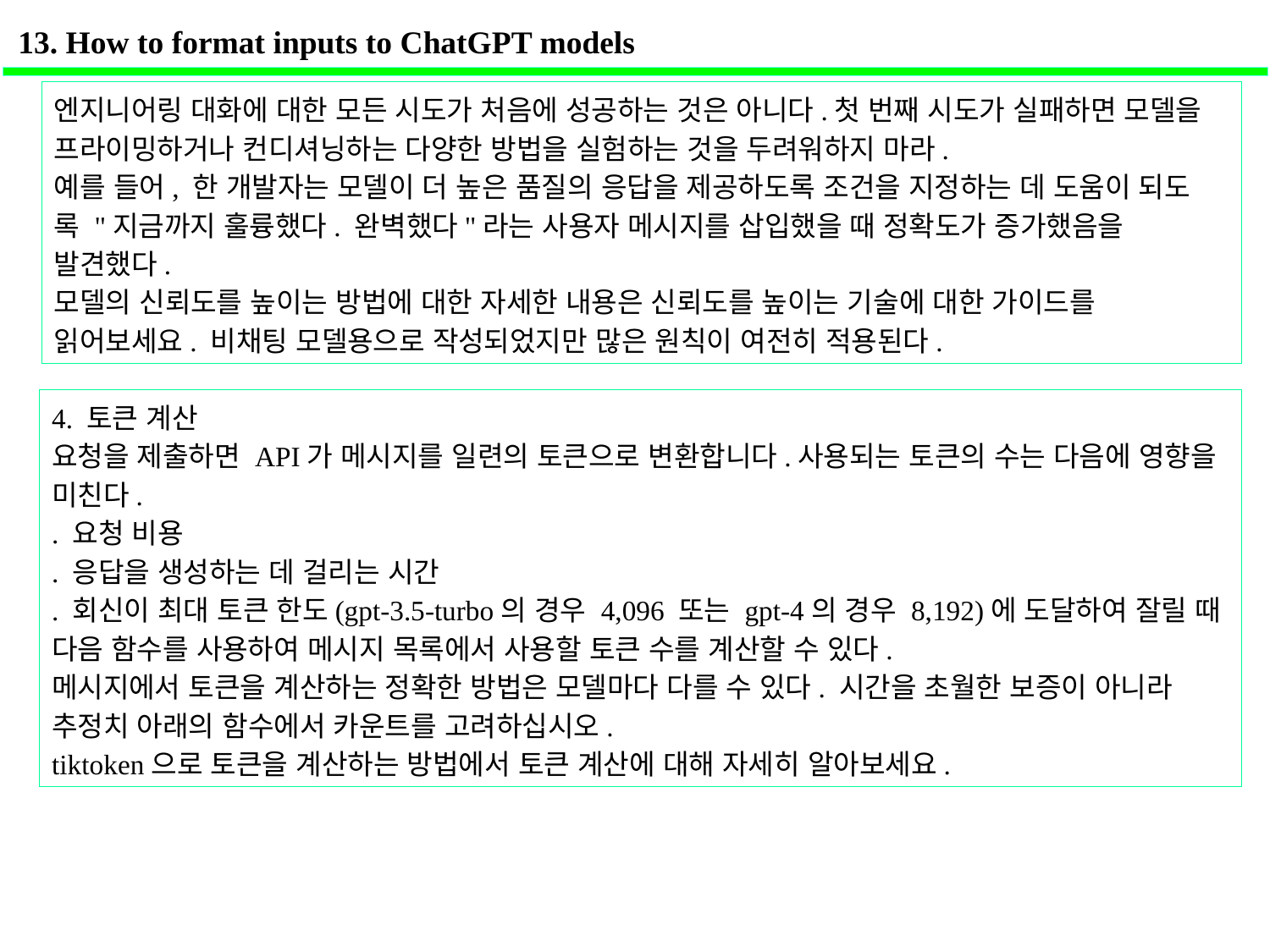

13. How to format inputs to ChatGPT models

엔지니어링 대화에 대한 모든 시도가 처음에 성공하는 것은 아니다.첫 번째 시도가 실패하면 모델을 프라이밍하거나 컨디셔닝하는 다양한 방법을 실험하는 것을 두려워하지 마라.
예를 들어, 한 개발자는 모델이 더 높은 품질의 응답을 제공하도록 조건을 지정하는 데 도움이 되도록 "지금까지 훌륭했다. 완벽했다"라는 사용자 메시지를 삽입했을 때 정확도가 증가했음을 발견했다.
모델의 신뢰도를 높이는 방법에 대한 자세한 내용은 신뢰도를 높이는 기술에 대한 가이드를 읽어보세요. 비채팅 모델용으로 작성되었지만 많은 원칙이 여전히 적용된다.
4. 토큰 계산
요청을 제출하면 API가 메시지를 일련의 토큰으로 변환합니다.사용되는 토큰의 수는 다음에 영향을 미친다.
. 요청 비용
. 응답을 생성하는 데 걸리는 시간
. 회신이 최대 토큰 한도(gpt-3.5-turbo의 경우 4,096 또는 gpt-4의 경우 8,192)에 도달하여 잘릴 때
다음 함수를 사용하여 메시지 목록에서 사용할 토큰 수를 계산할 수 있다.
메시지에서 토큰을 계산하는 정확한 방법은 모델마다 다를 수 있다. 시간을 초월한 보증이 아니라 추정치 아래의 함수에서 카운트를 고려하십시오.
tiktoken으로 토큰을 계산하는 방법에서 토큰 계산에 대해 자세히 알아보세요.